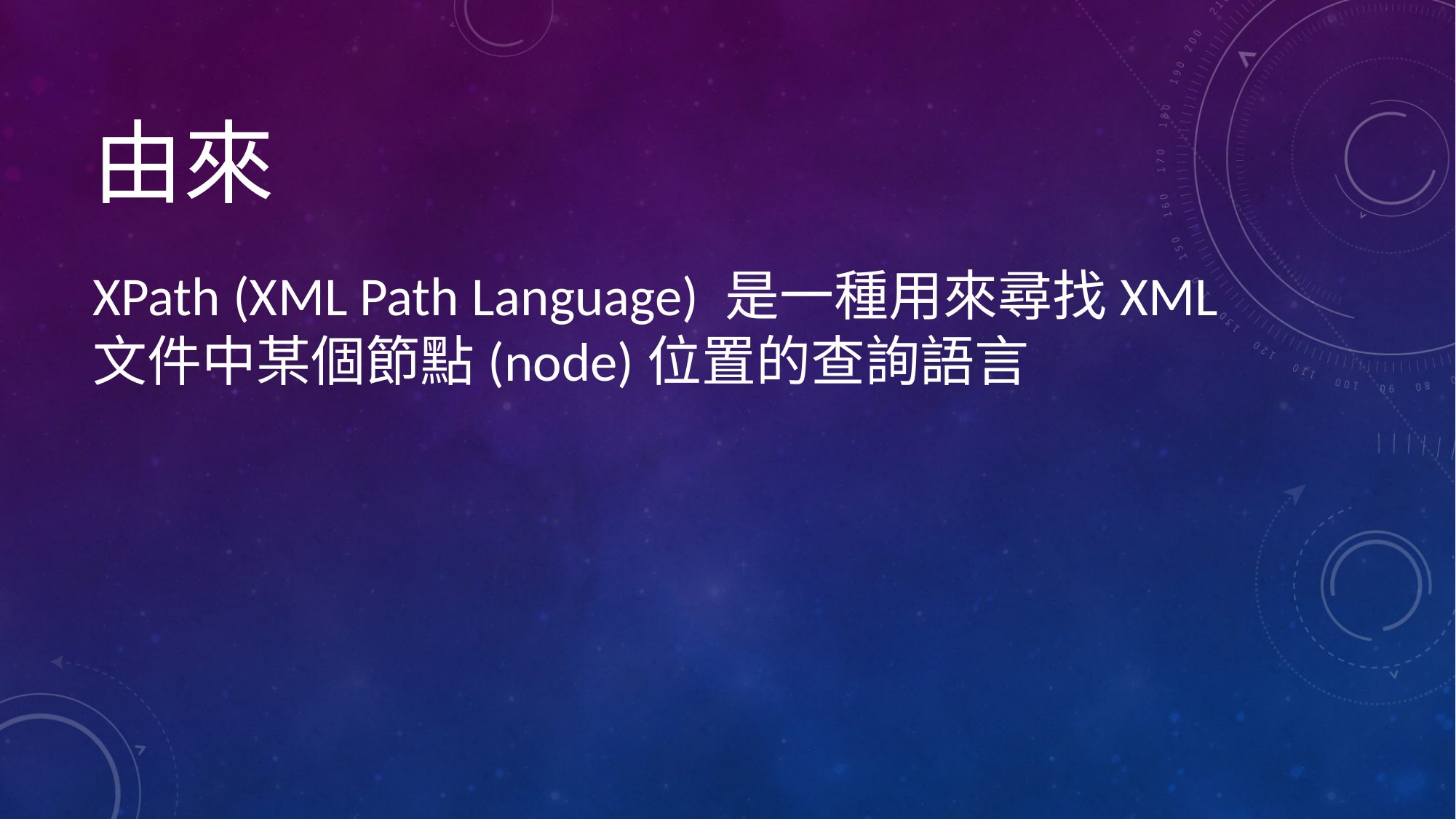

# 由來
XPath (XML Path Language) 是一種用來尋找XML文件中某個節點(node)位置的查詢語言